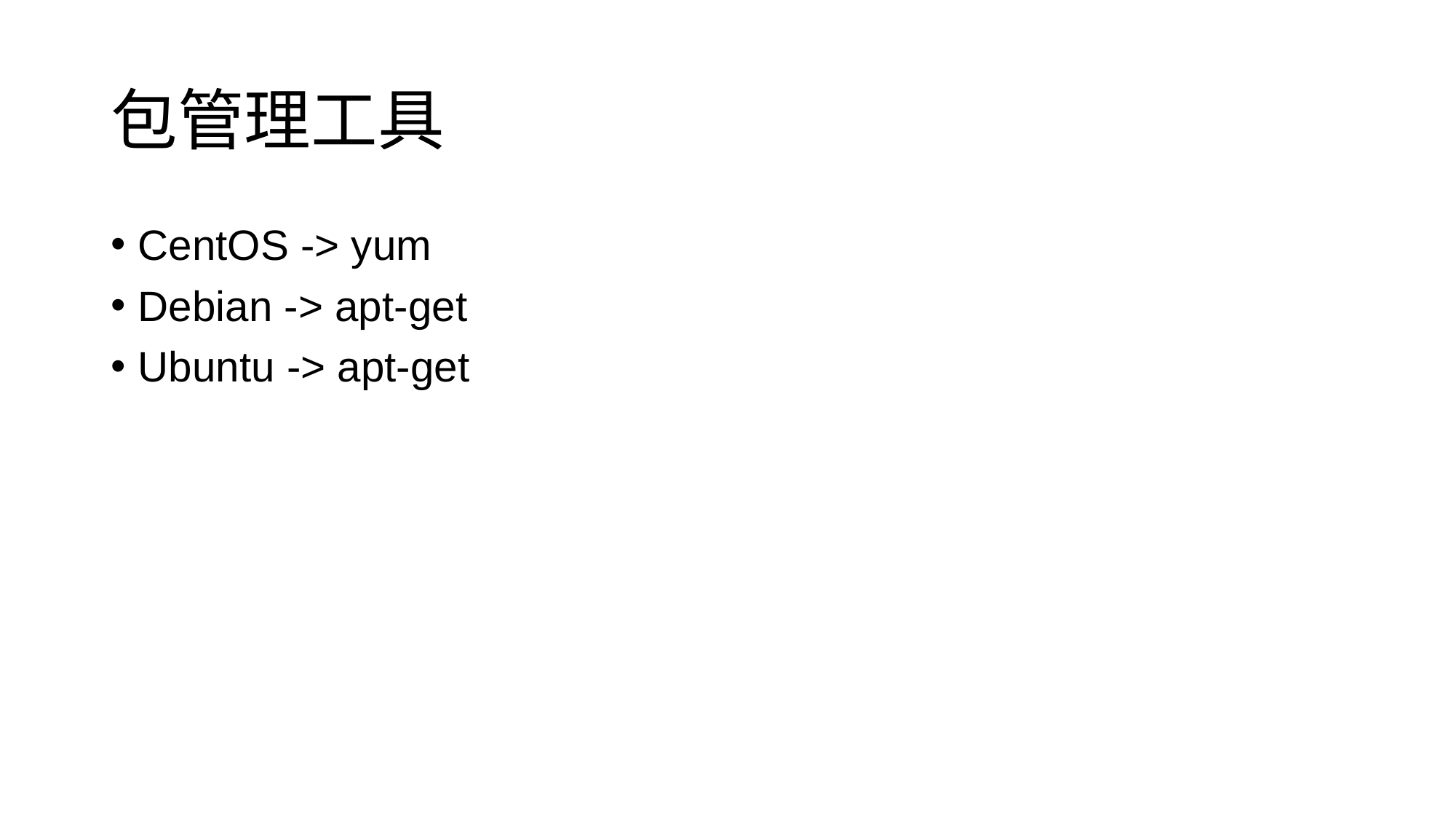

# 包管理工具
CentOS -> yum
Debian -> apt-get
Ubuntu -> apt-get